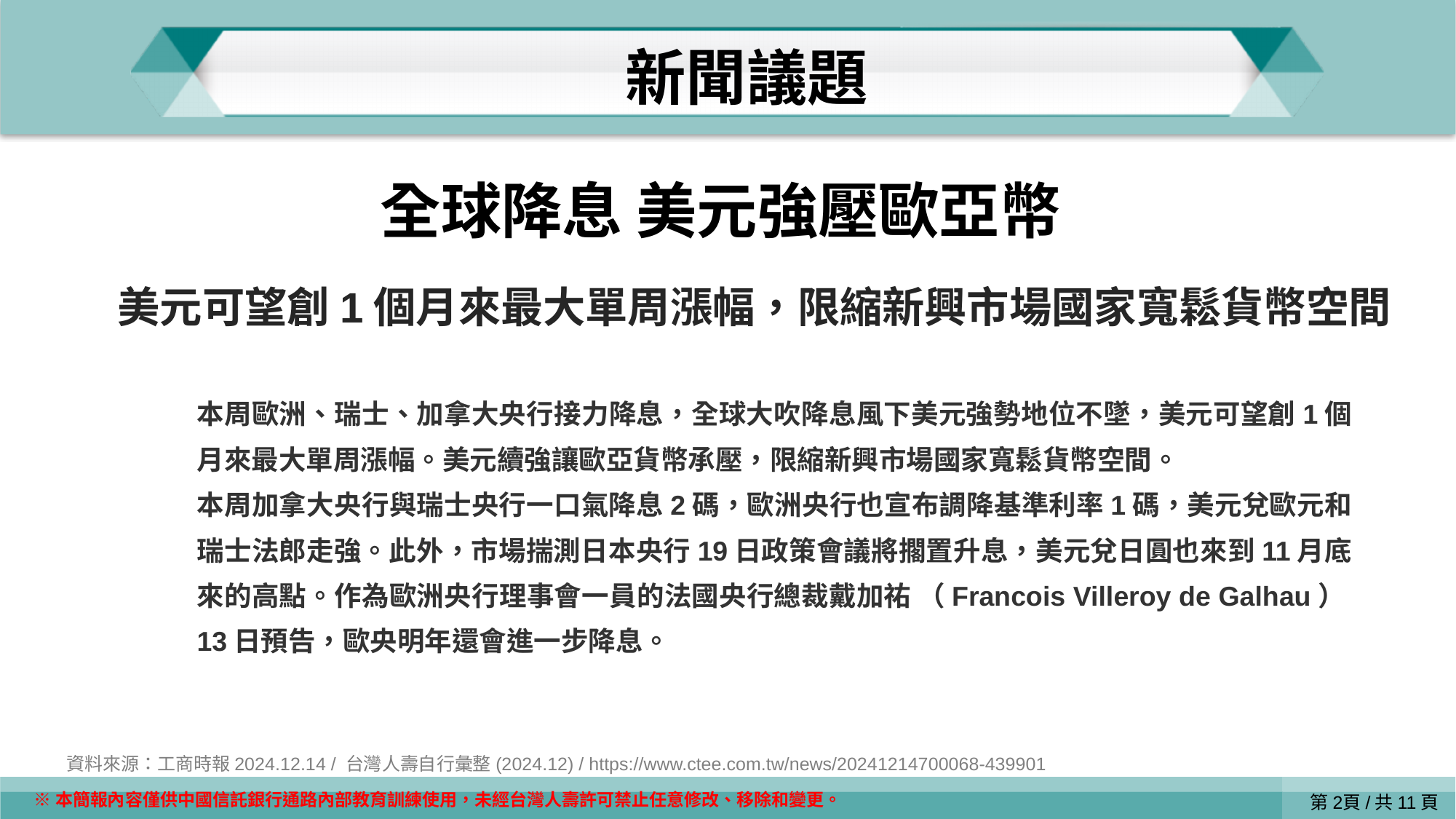

新聞議題
全球降息 美元強壓歐亞幣
美元可望創1個月來最大單周漲幅，限縮新興市場國家寬鬆貨幣空間
本周歐洲、瑞士、加拿大央行接力降息，全球大吹降息風下美元強勢地位不墜，美元可望創1個月來最大單周漲幅。美元續強讓歐亞貨幣承壓，限縮新興市場國家寬鬆貨幣空間。
本周加拿大央行與瑞士央行一口氣降息2碼，歐洲央行也宣布調降基準利率1碼，美元兌歐元和瑞士法郎走強。此外，市場揣測日本央行19日政策會議將擱置升息，美元兌日圓也來到11月底來的高點。作為歐洲央行理事會一員的法國央行總裁戴加祐 （Francois Villeroy de Galhau）13日預告，歐央明年還會進一步降息。
資料來源：工商時報2024.12.14 / 台灣人壽自行彙整(2024.12) / https://www.ctee.com.tw/news/20241214700068-439901